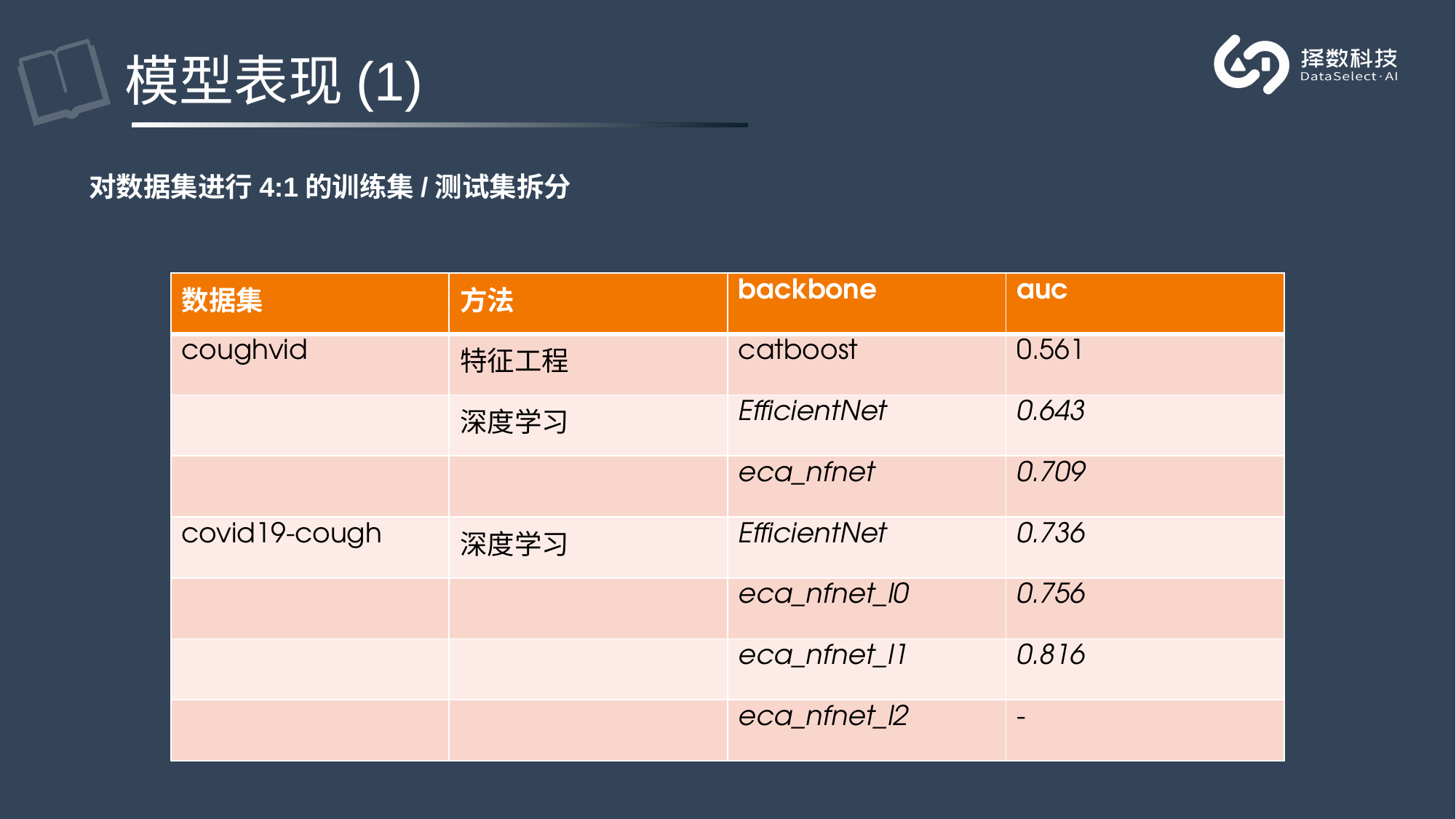

# 模型表现(1)
对数据集进行4:1的训练集/测试集拆分

| 数据集 | 方法 | backbone | auc |
| --- | --- | --- | --- |
| coughvid | 特征工程 | catboost | 0.561 |
|  | 深度学习 | EfficientNet | 0.643 |
|  |  | eca\_nfnet | 0.709 |
| covid19-cough | 深度学习 | EfficientNet | 0.736 |
|  |  | eca\_nfnet\_l0 | 0.756 |
|  |  | eca\_nfnet\_l1 | 0.816 |
|  |  | eca\_nfnet\_l2 | - |